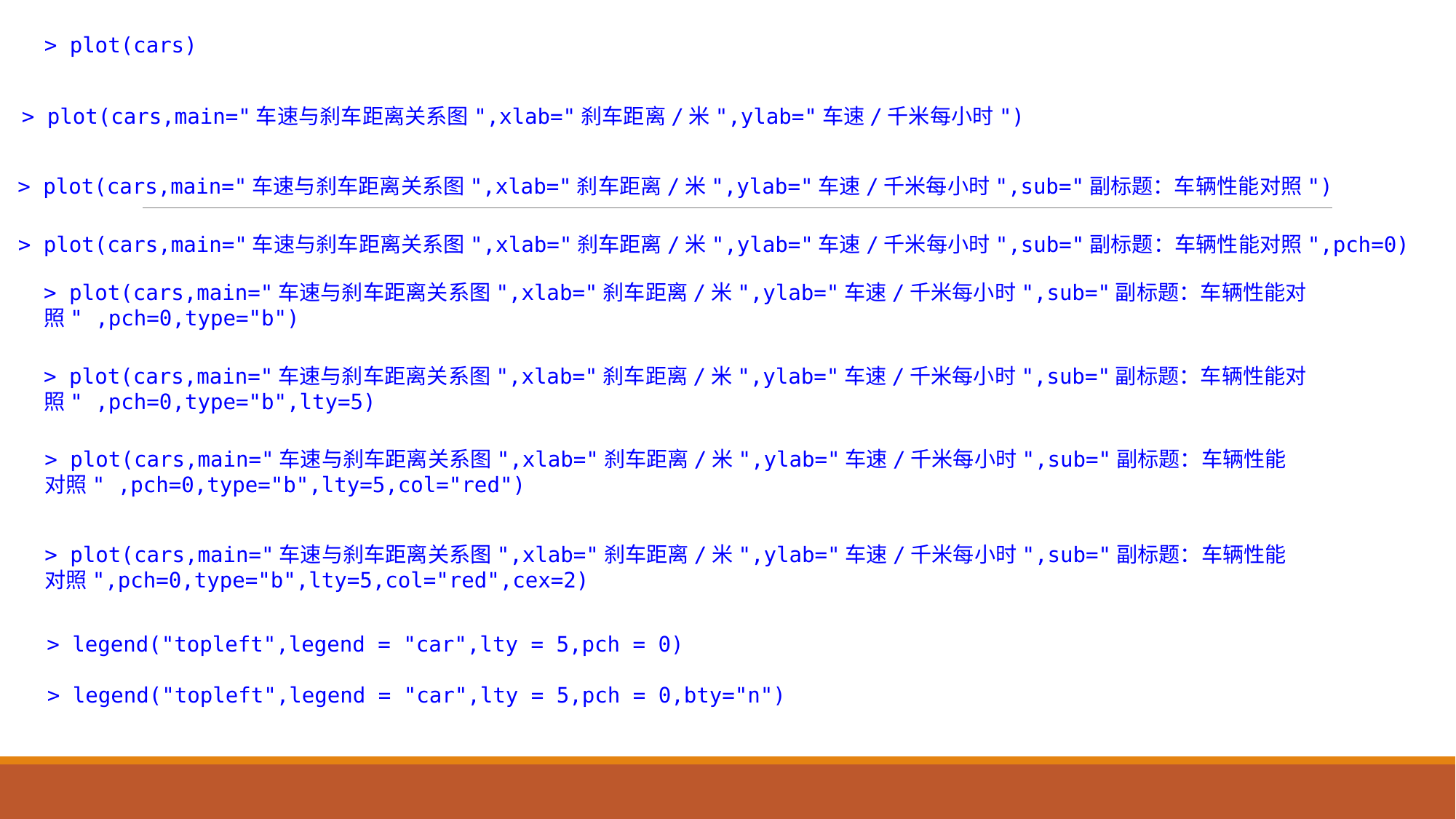

> plot(cars)
> plot(cars,main="车速与刹车距离关系图",xlab="刹车距离/米",ylab="车速/千米每小时")
> plot(cars,main="车速与刹车距离关系图",xlab="刹车距离/米",ylab="车速/千米每小时",sub="副标题：车辆性能对照")
> plot(cars,main="车速与刹车距离关系图",xlab="刹车距离/米",ylab="车速/千米每小时",sub="副标题：车辆性能对照",pch=0)
> plot(cars,main="车速与刹车距离关系图",xlab="刹车距离/米",ylab="车速/千米每小时",sub="副标题：车辆性能对照" ,pch=0,type="b")
> plot(cars,main="车速与刹车距离关系图",xlab="刹车距离/米",ylab="车速/千米每小时",sub="副标题：车辆性能对照" ,pch=0,type="b",lty=5)
> plot(cars,main="车速与刹车距离关系图",xlab="刹车距离/米",ylab="车速/千米每小时",sub="副标题：车辆性能对照" ,pch=0,type="b",lty=5,col="red")
> plot(cars,main="车速与刹车距离关系图",xlab="刹车距离/米",ylab="车速/千米每小时",sub="副标题：车辆性能对照",pch=0,type="b",lty=5,col="red",cex=2)
> legend("topleft",legend = "car",lty = 5,pch = 0)
> legend("topleft",legend = "car",lty = 5,pch = 0,bty="n")